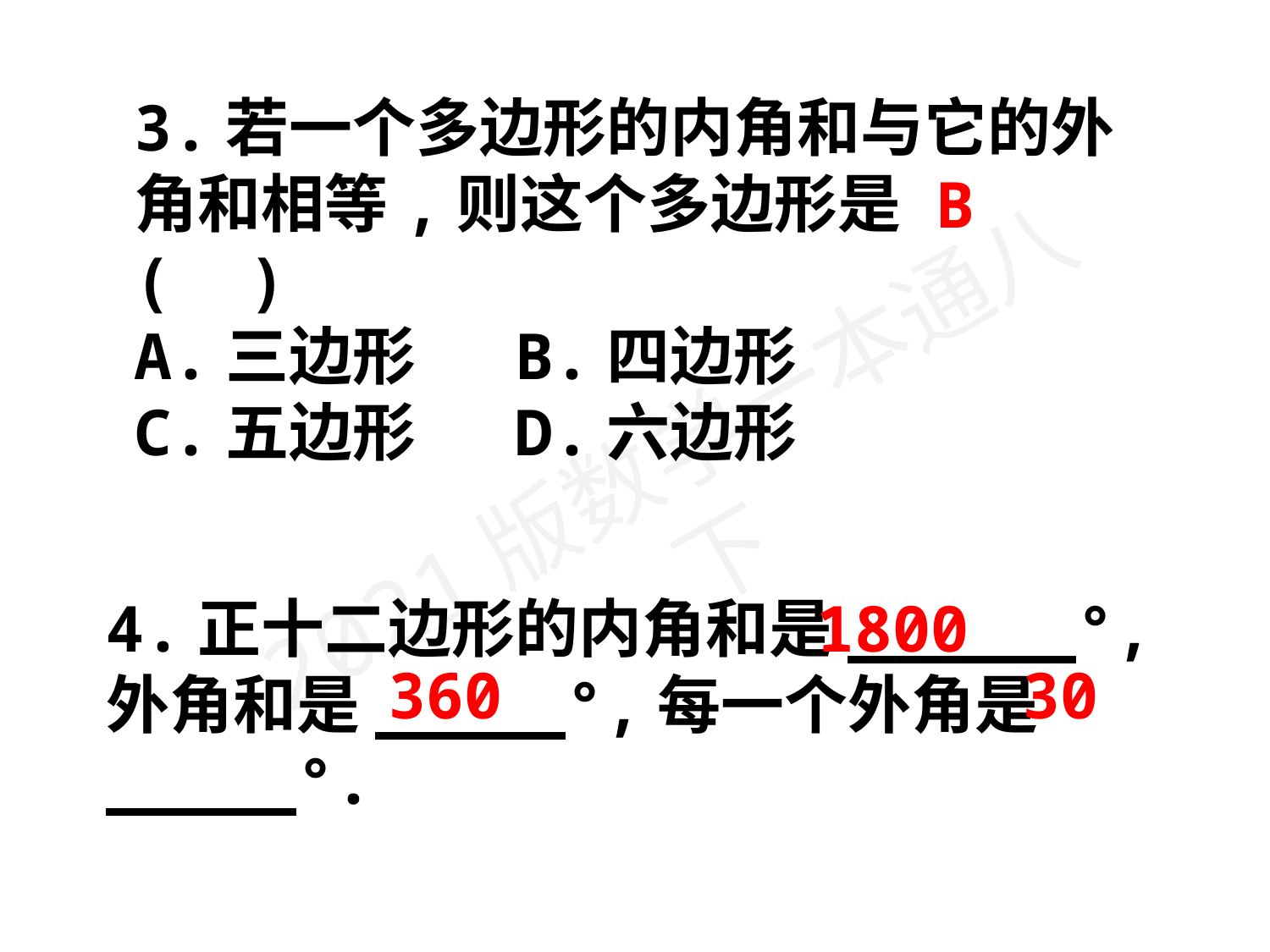

3.若一个多边形的内角和与它的外角和相等,则这个多边形是	(  )
A.三边形	B.四边形
C.五边形	D.六边形
B
4.正十二边形的内角和是______°,
外角和是_____°,每一个外角是_____°.
1800
360
30